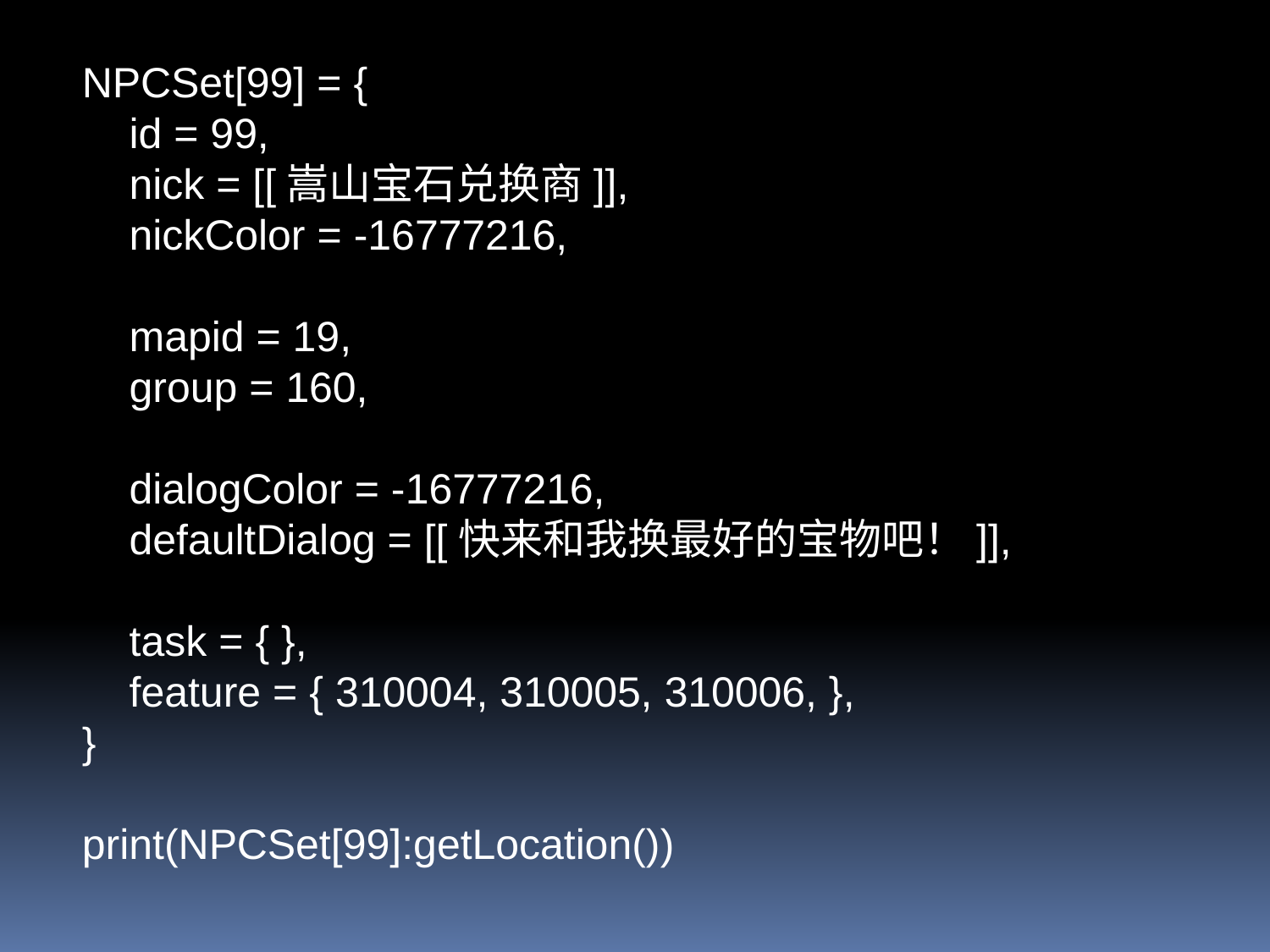

NPCSet[99] = {
    id = 99,
    nick = [[嵩山宝石兑换商]],
    nickColor = -16777216,

    mapid = 19,
    group = 160,

    dialogColor = -16777216,
    defaultDialog = [[快来和我换最好的宝物吧！]],

    task = { },
    feature = { 310004, 310005, 310006, },
}

print(NPCSet[99]:getLocation())